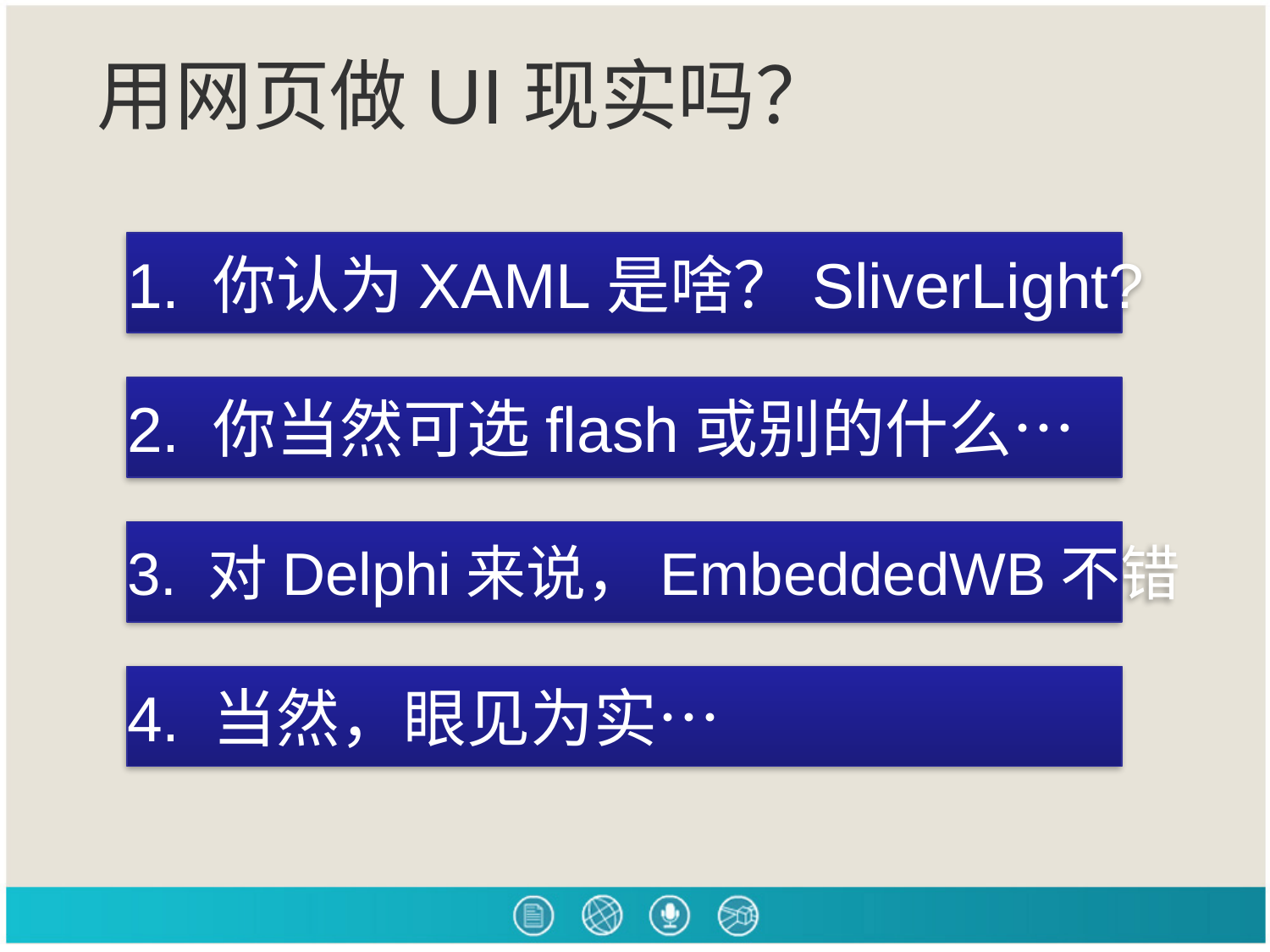

# 用网页做UI现实吗？
1. 你认为XAML是啥？SliverLight?
2. 你当然可选flash或别的什么…
3. 对Delphi来说，EmbeddedWB不错
4. 当然，眼见为实…